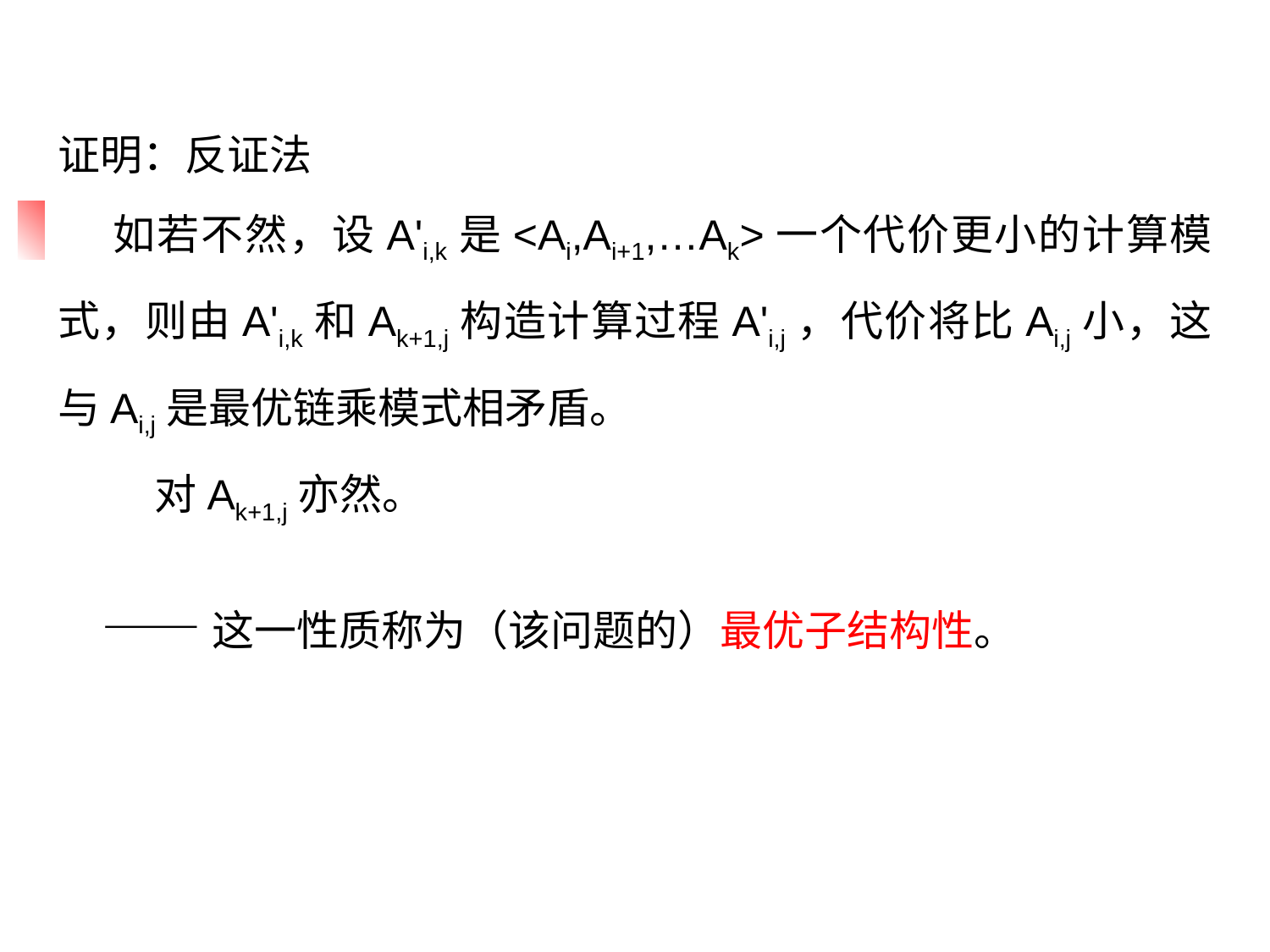

证明：反证法
    如若不然，设A'i,k是<Ai,Ai+1,…Ak>一个代价更小的计算模式，则由A'i,k和Ak+1,j构造计算过程A'i,j，代价将比Ai,j小，这与Ai,j是最优链乘模式相矛盾。
对Ak+1,j亦然。
    ——这一性质称为（该问题的）最优子结构性。